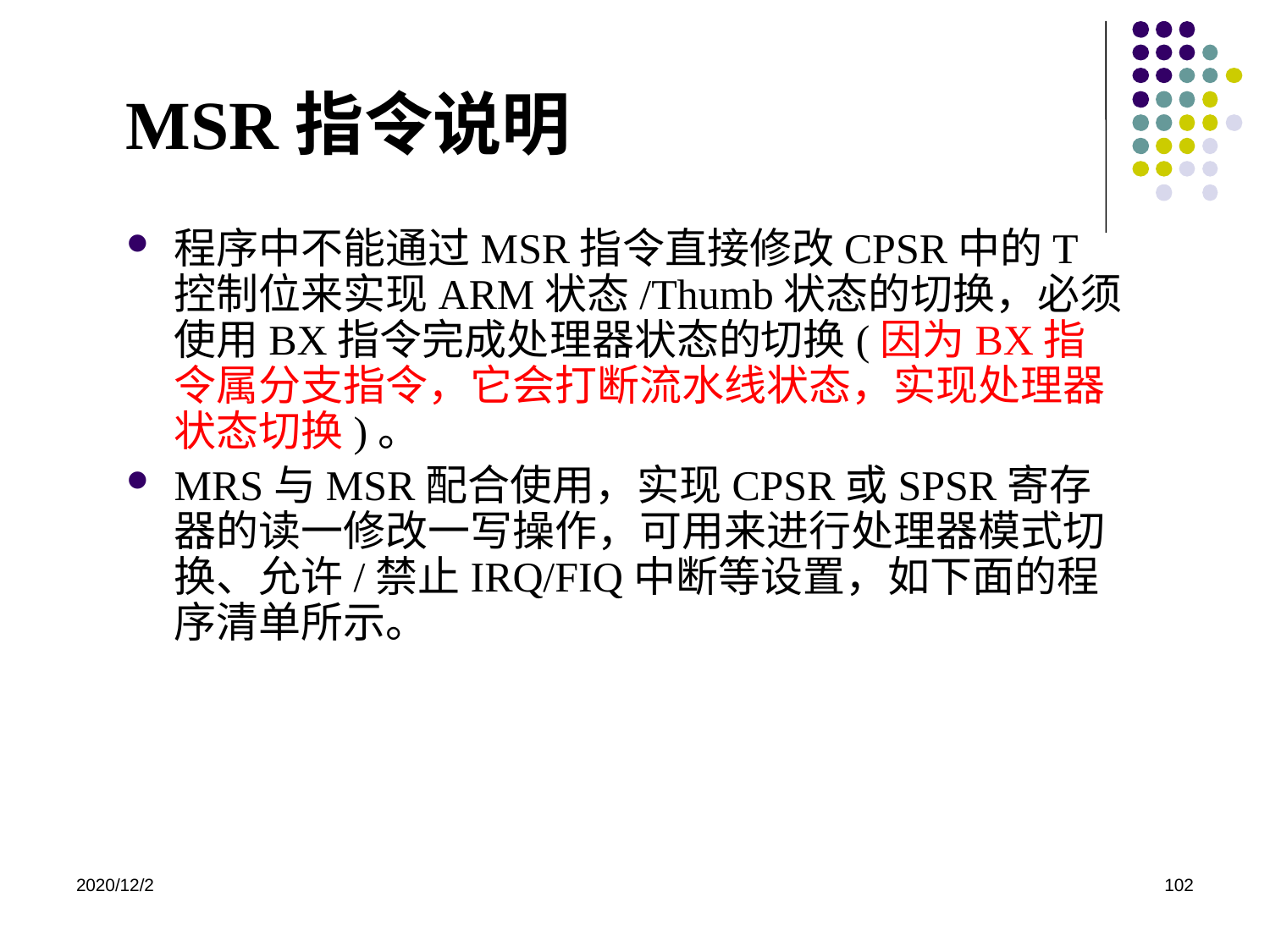

# MSR指令说明
程序中不能通过MSR指令直接修改CPSR中的T控制位来实现ARM状态/Thumb状态的切换，必须使用BX指令完成处理器状态的切换(因为BX指令属分支指令，它会打断流水线状态，实现处理器状态切换)。
MRS与MSR配合使用，实现CPSR或SPSR寄存器的读一修改一写操作，可用来进行处理器模式切换、允许/禁止IRQ/FIQ中断等设置，如下面的程序清单所示。
2020/12/2
102